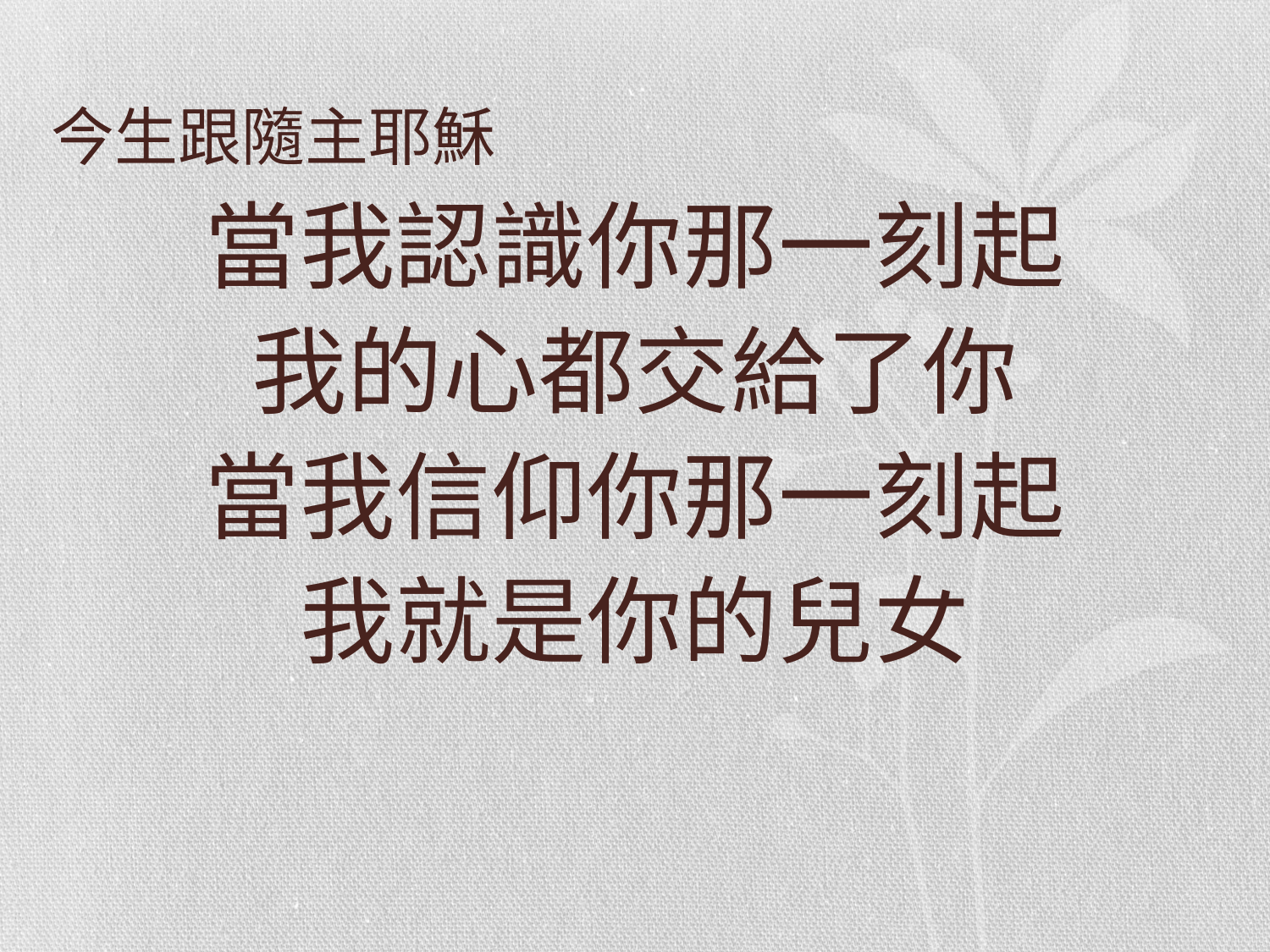

# 今生跟隨主耶穌
當我認識你那一刻起
我的心都交給了你
當我信仰你那一刻起
我就是你的兒女